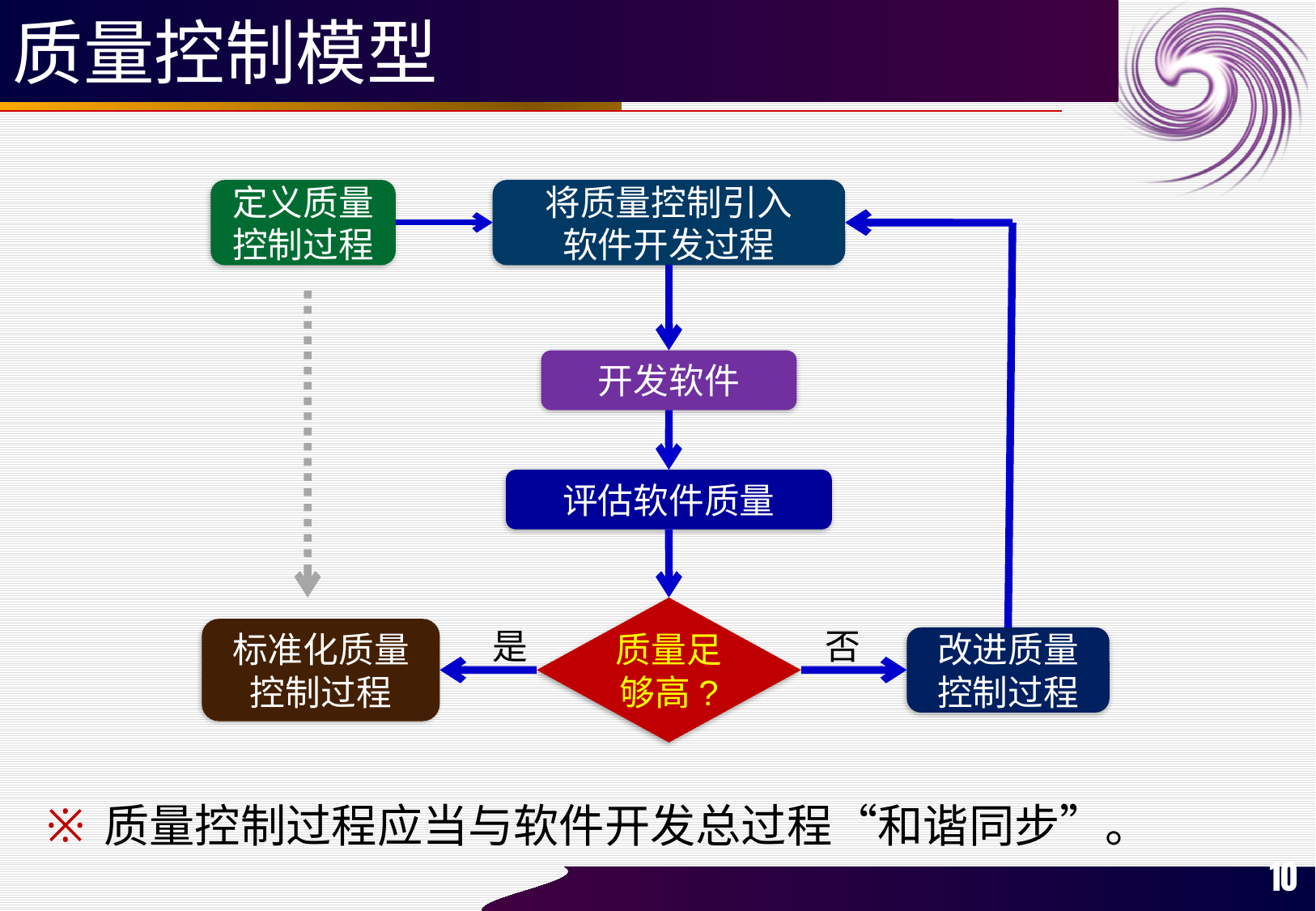

# 质量控制模型
定义质量控制过程
将质量控制引入
软件开发过程
开发软件
评估软件质量
质量足够高?
是
否
标准化质量
控制过程
改进质量
控制过程
质量控制过程应当与软件开发总过程“和谐同步”。
10